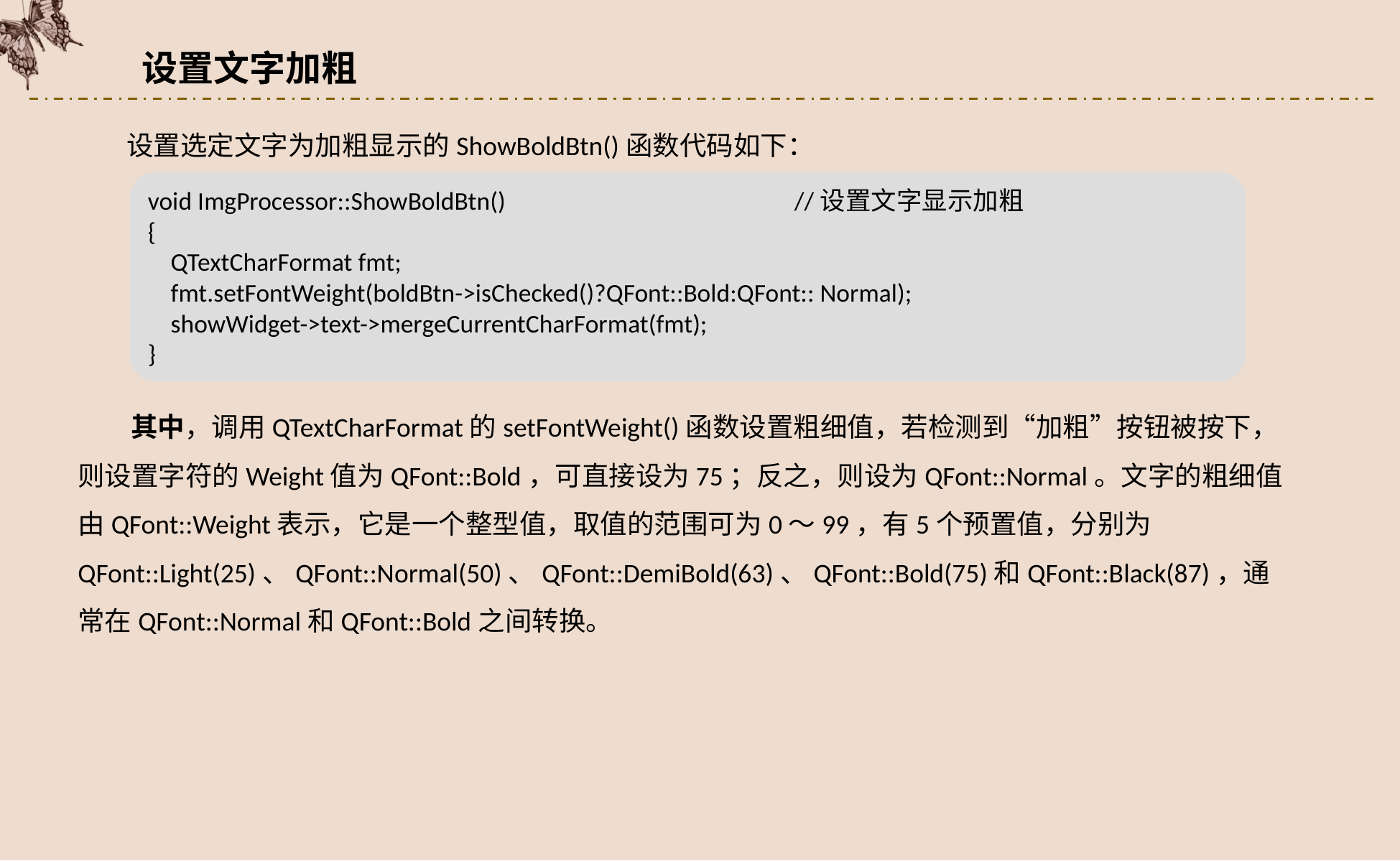

设置文字加粗
设置选定文字为加粗显示的ShowBoldBtn()函数代码如下：
void ImgProcessor::ShowBoldBtn() 			//设置文字显示加粗
{
    QTextCharFormat fmt;
    fmt.setFontWeight(boldBtn->isChecked()?QFont::Bold:QFont:: Normal);
    showWidget->text->mergeCurrentCharFormat(fmt);
}
其中，调用QTextCharFormat的setFontWeight()函数设置粗细值，若检测到“加粗”按钮被按下，则设置字符的Weight值为QFont::Bold，可直接设为75；反之，则设为QFont::Normal。文字的粗细值由QFont::Weight表示，它是一个整型值，取值的范围可为0～99，有5个预置值，分别为QFont::Light(25)、QFont::Normal(50)、QFont::DemiBold(63)、QFont::Bold(75)和QFont::Black(87)，通常在QFont::Normal和QFont::Bold之间转换。